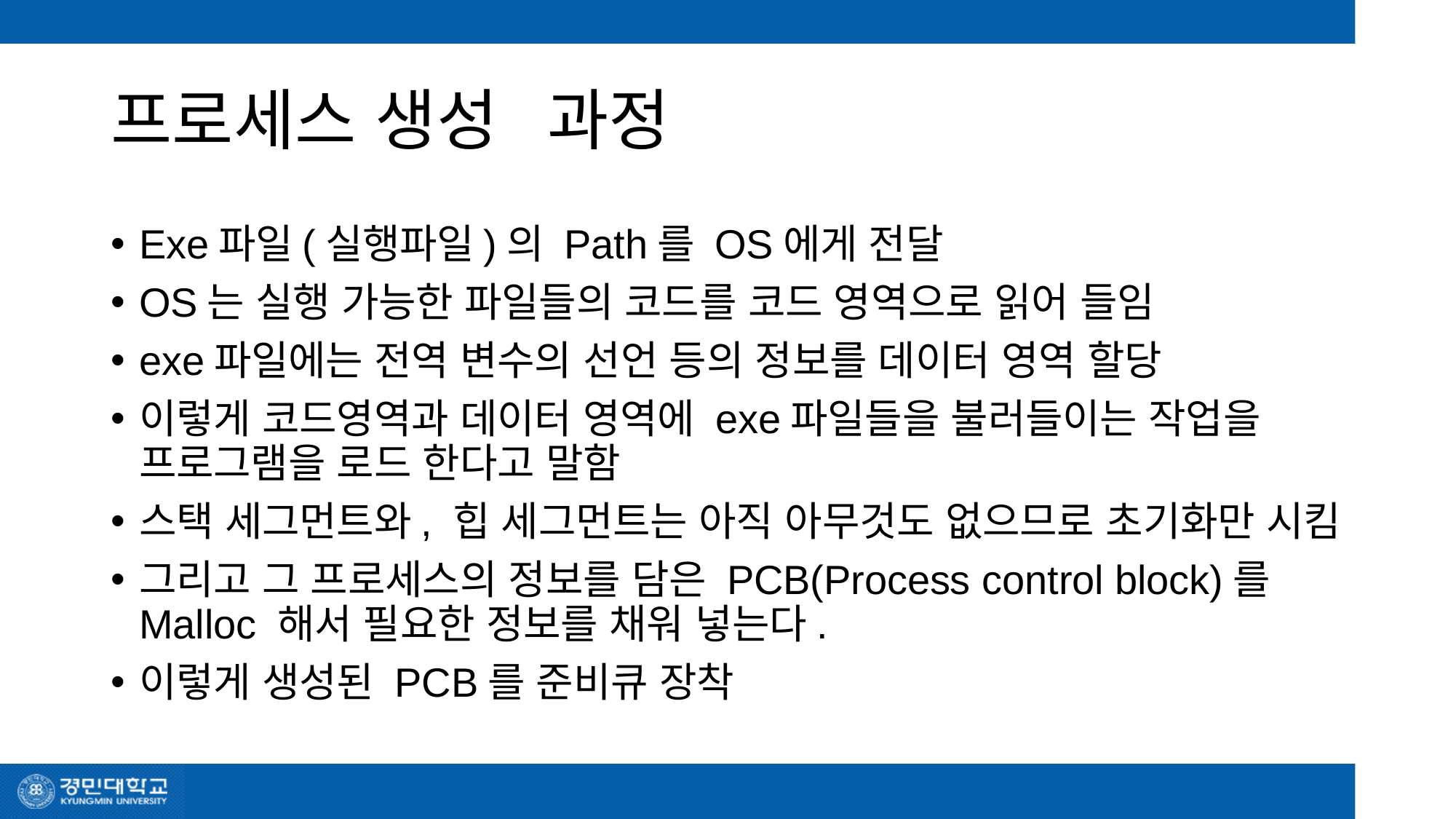

# 프로세스 생성	과정
Exe파일(실행파일)의 Path를 OS에게 전달
OS는 실행 가능한 파일들의 코드를 코드 영역으로 읽어 들임
exe파일에는 전역 변수의 선언 등의 정보를 데이터 영역 할당
이렇게 코드영역과 데이터 영역에 exe파일들을 불러들이는 작업을 프로그램을 로드 한다고 말함
스택 세그먼트와, 힙 세그먼트는 아직 아무것도 없으므로 초기화만 시킴
그리고 그 프로세스의 정보를 담은 PCB(Process control block)를 Malloc 해서 필요한 정보를 채워 넣는다.
이렇게 생성된 PCB를 준비큐 장착